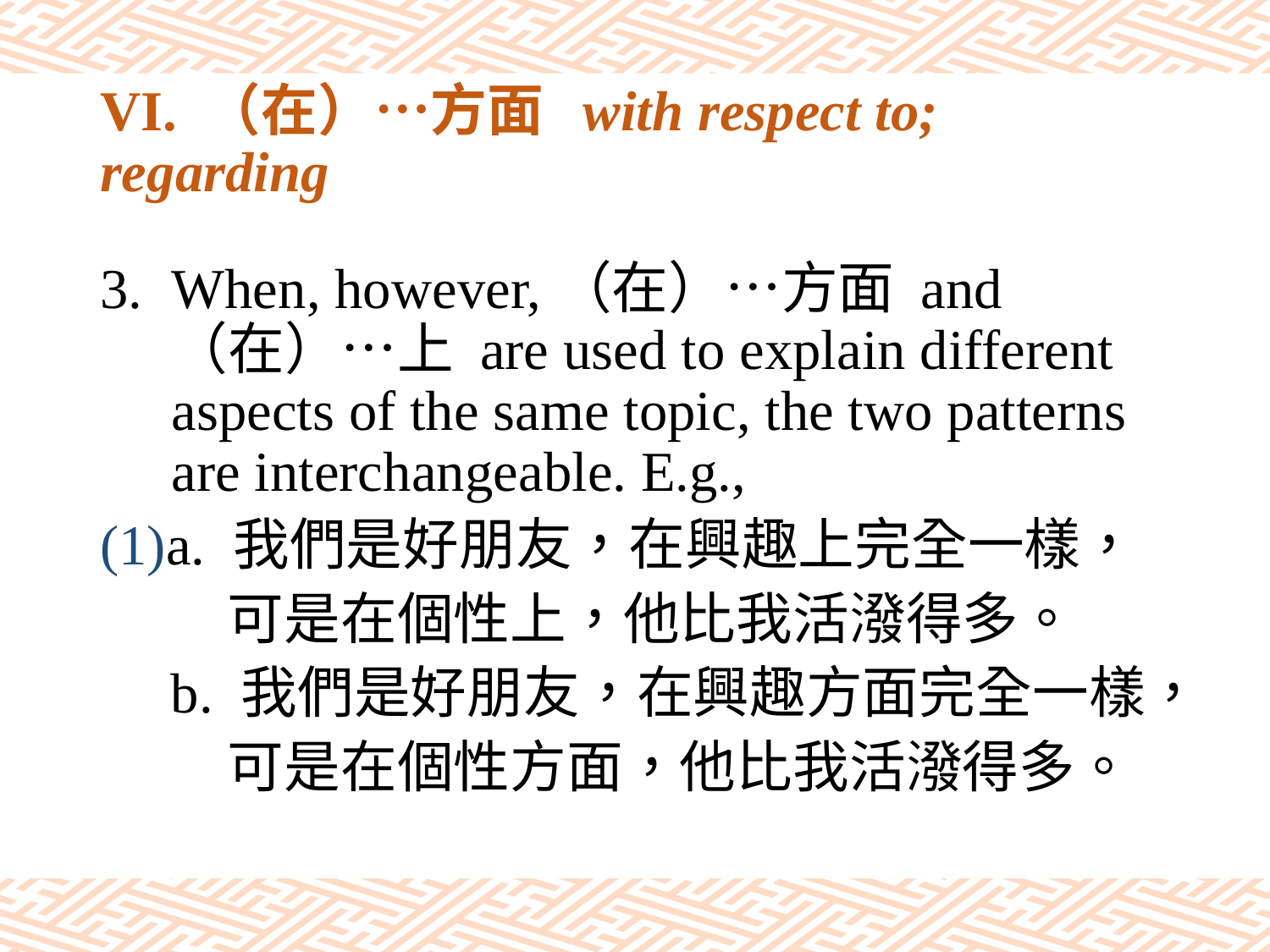

# VI. （在）…方面  with respect to; regarding
When, however,（在）…方面 and（在）…上 are used to explain different aspects of the same topic, the two patterns are interchangeable. E.g.,
(1)a. 我們是好朋友，在興趣上完全一樣，
         可是在個性上，他比我活潑得多。
     b. 我們是好朋友，在興趣方面完全一樣，
         可是在個性方面，他比我活潑得多。